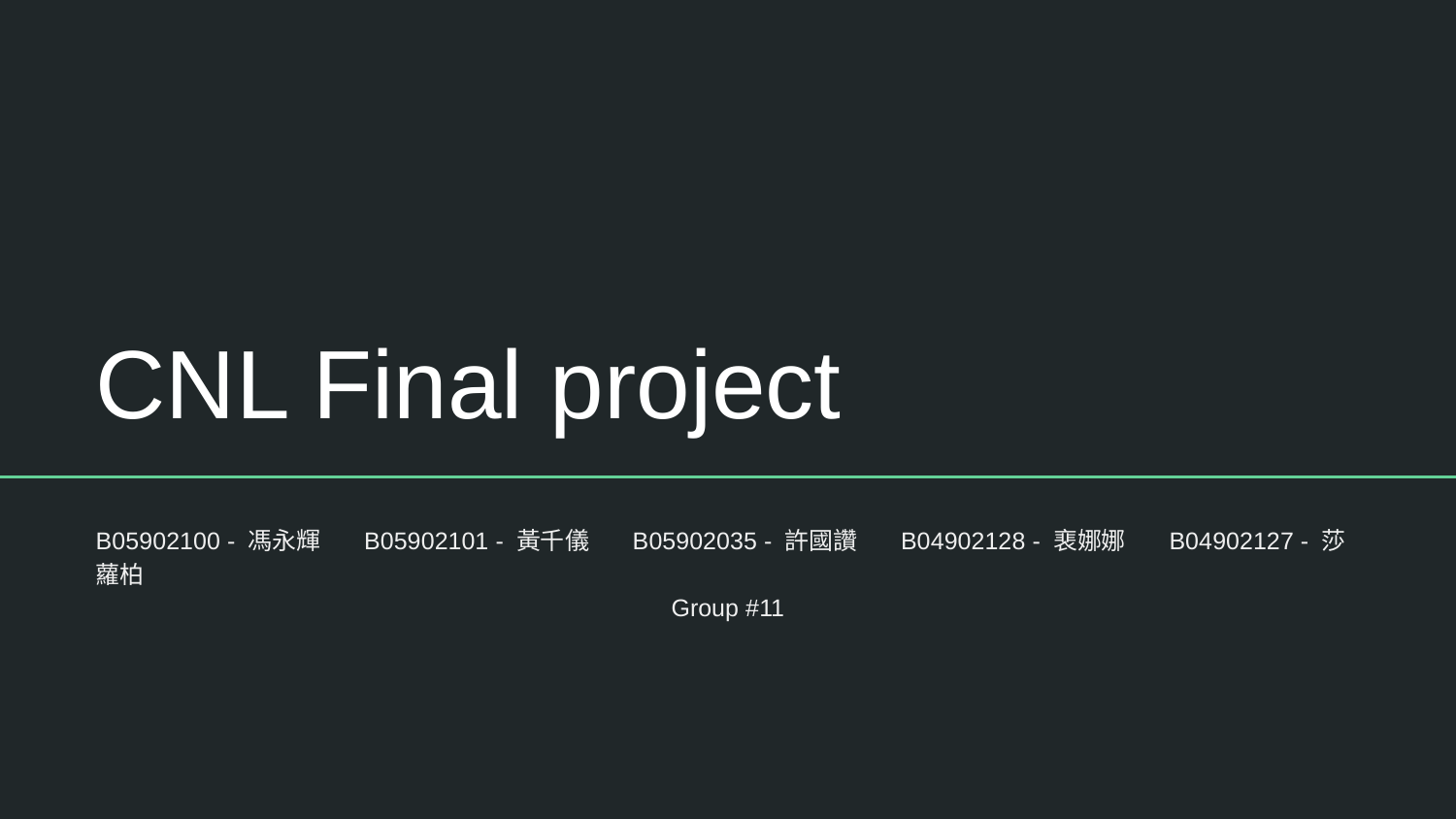

# CNL Final project
B05902100 - 馮永輝       B05902101 - 黃千儀       B05902035 - 許國讚       B04902128 - 裵娜娜       B04902127 - 莎蘿柏
Group #11